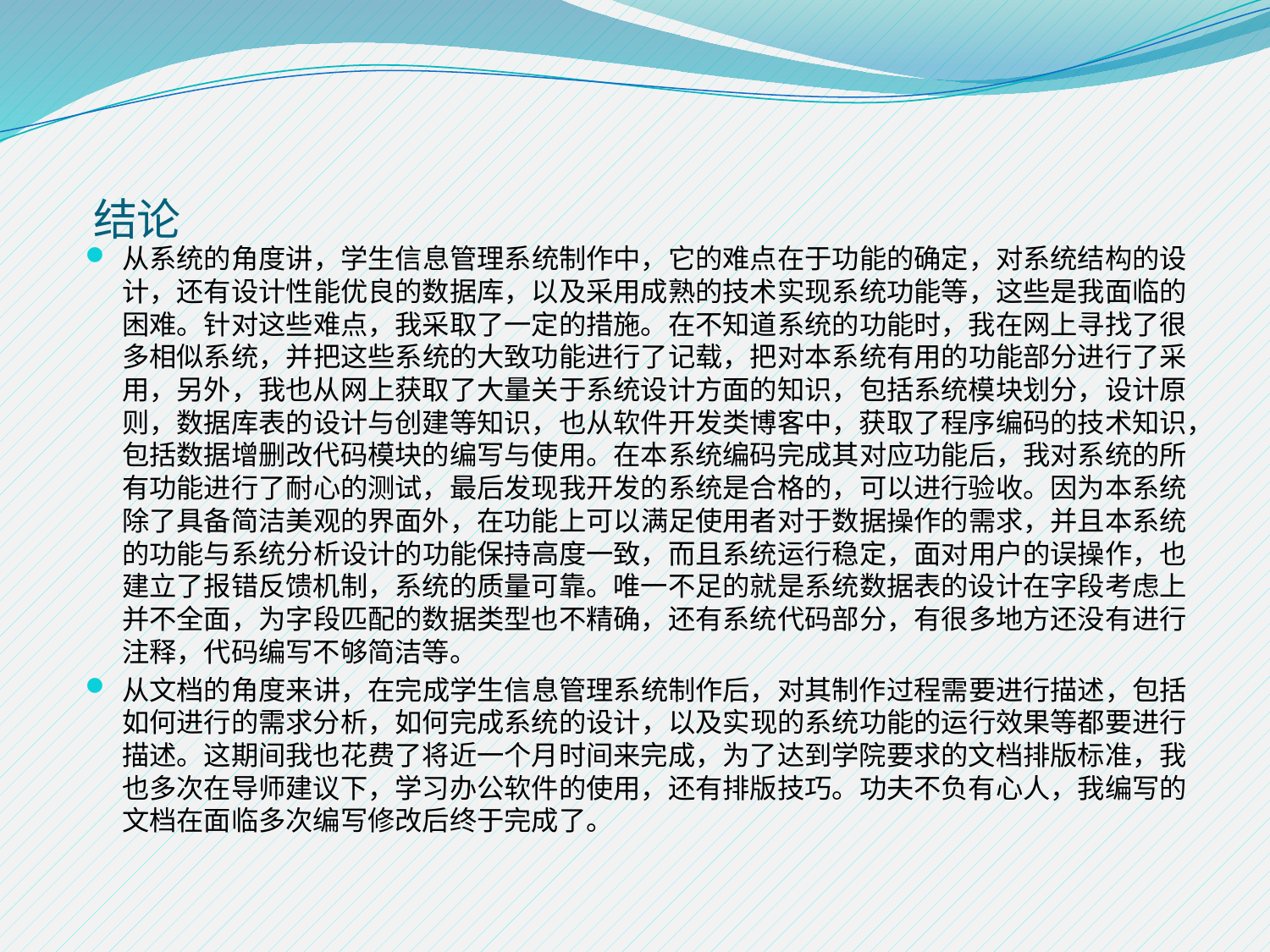

# 结论
从系统的角度讲，学生信息管理系统制作中，它的难点在于功能的确定，对系统结构的设计，还有设计性能优良的数据库，以及采用成熟的技术实现系统功能等，这些是我面临的困难。针对这些难点，我采取了一定的措施。在不知道系统的功能时，我在网上寻找了很多相似系统，并把这些系统的大致功能进行了记载，把对本系统有用的功能部分进行了采用，另外，我也从网上获取了大量关于系统设计方面的知识，包括系统模块划分，设计原则，数据库表的设计与创建等知识，也从软件开发类博客中，获取了程序编码的技术知识，包括数据增删改代码模块的编写与使用。在本系统编码完成其对应功能后，我对系统的所有功能进行了耐心的测试，最后发现我开发的系统是合格的，可以进行验收。因为本系统除了具备简洁美观的界面外，在功能上可以满足使用者对于数据操作的需求，并且本系统的功能与系统分析设计的功能保持高度一致，而且系统运行稳定，面对用户的误操作，也建立了报错反馈机制，系统的质量可靠。唯一不足的就是系统数据表的设计在字段考虑上并不全面，为字段匹配的数据类型也不精确，还有系统代码部分，有很多地方还没有进行注释，代码编写不够简洁等。
从文档的角度来讲，在完成学生信息管理系统制作后，对其制作过程需要进行描述，包括如何进行的需求分析，如何完成系统的设计，以及实现的系统功能的运行效果等都要进行描述。这期间我也花费了将近一个月时间来完成，为了达到学院要求的文档排版标准，我也多次在导师建议下，学习办公软件的使用，还有排版技巧。功夫不负有心人，我编写的文档在面临多次编写修改后终于完成了。